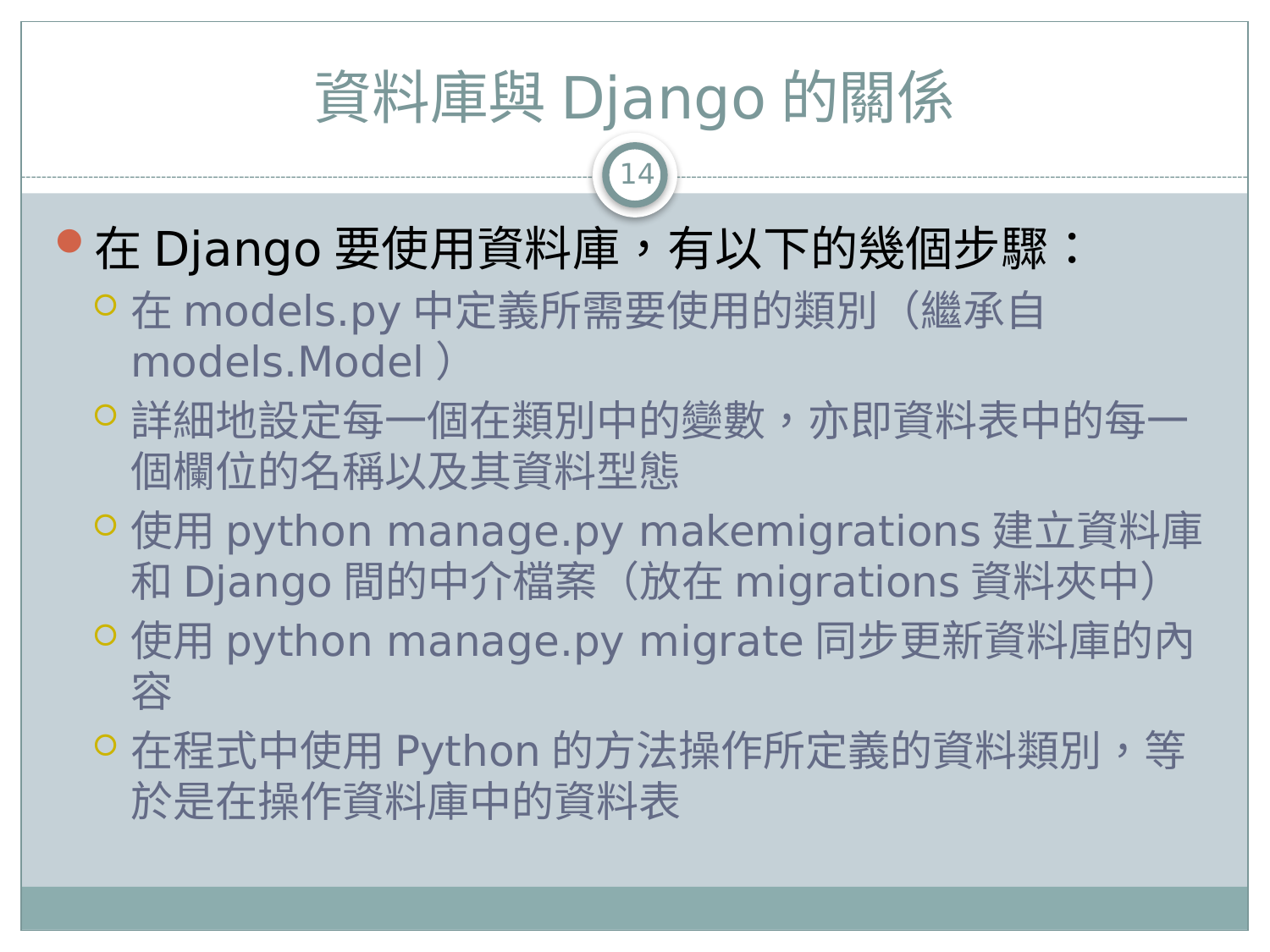

# 資料庫與Django的關係
14
在Django要使用資料庫，有以下的幾個步驟：
在models.py中定義所需要使用的類別（繼承自models.Model）
詳細地設定每一個在類別中的變數，亦即資料表中的每一個欄位的名稱以及其資料型態
使用python manage.py makemigrations建立資料庫和Django間的中介檔案（放在migrations資料夾中）
使用python manage.py migrate同步更新資料庫的內容
在程式中使用Python的方法操作所定義的資料類別，等於是在操作資料庫中的資料表